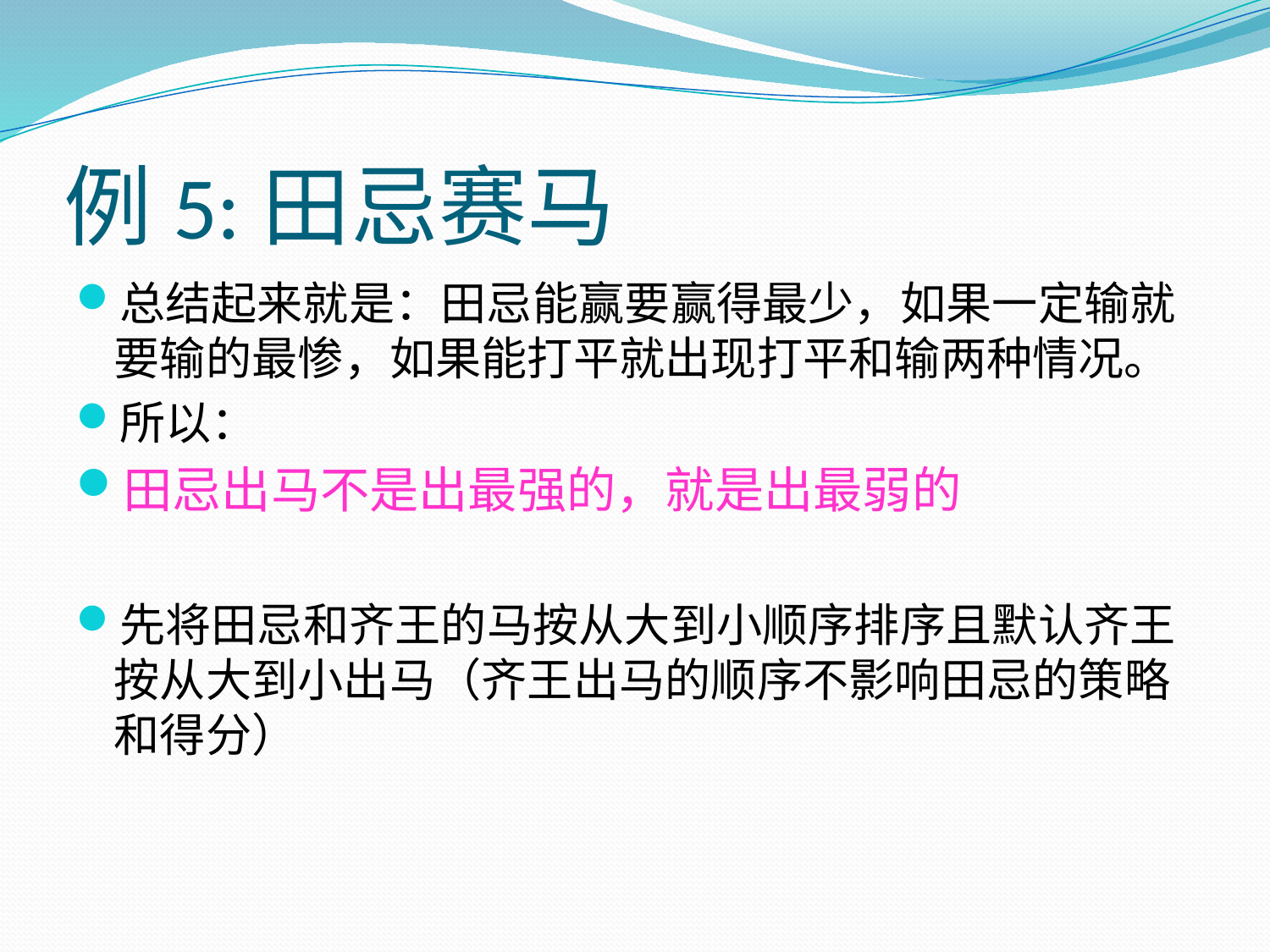

# 例5:田忌赛马
总结起来就是：田忌能赢要赢得最少，如果一定输就要输的最惨，如果能打平就出现打平和输两种情况。
所以：
田忌出马不是出最强的，就是出最弱的

先将田忌和齐王的马按从大到小顺序排序且默认齐王按从大到小出马（齐王出马的顺序不影响田忌的策略和得分）